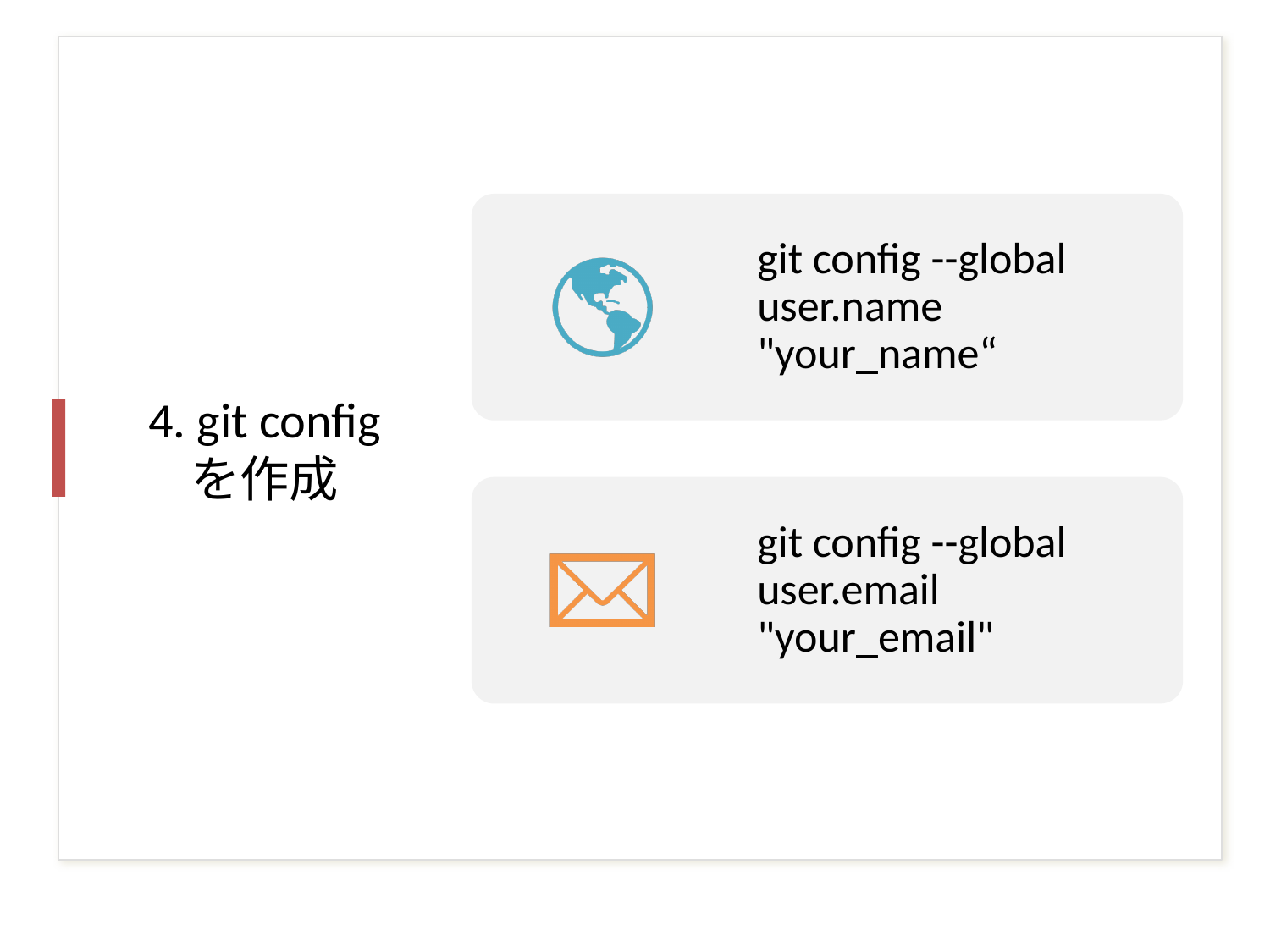

# 4. git config を作成
git config --global user.name "your_name“
git config --global user.email "your_email"